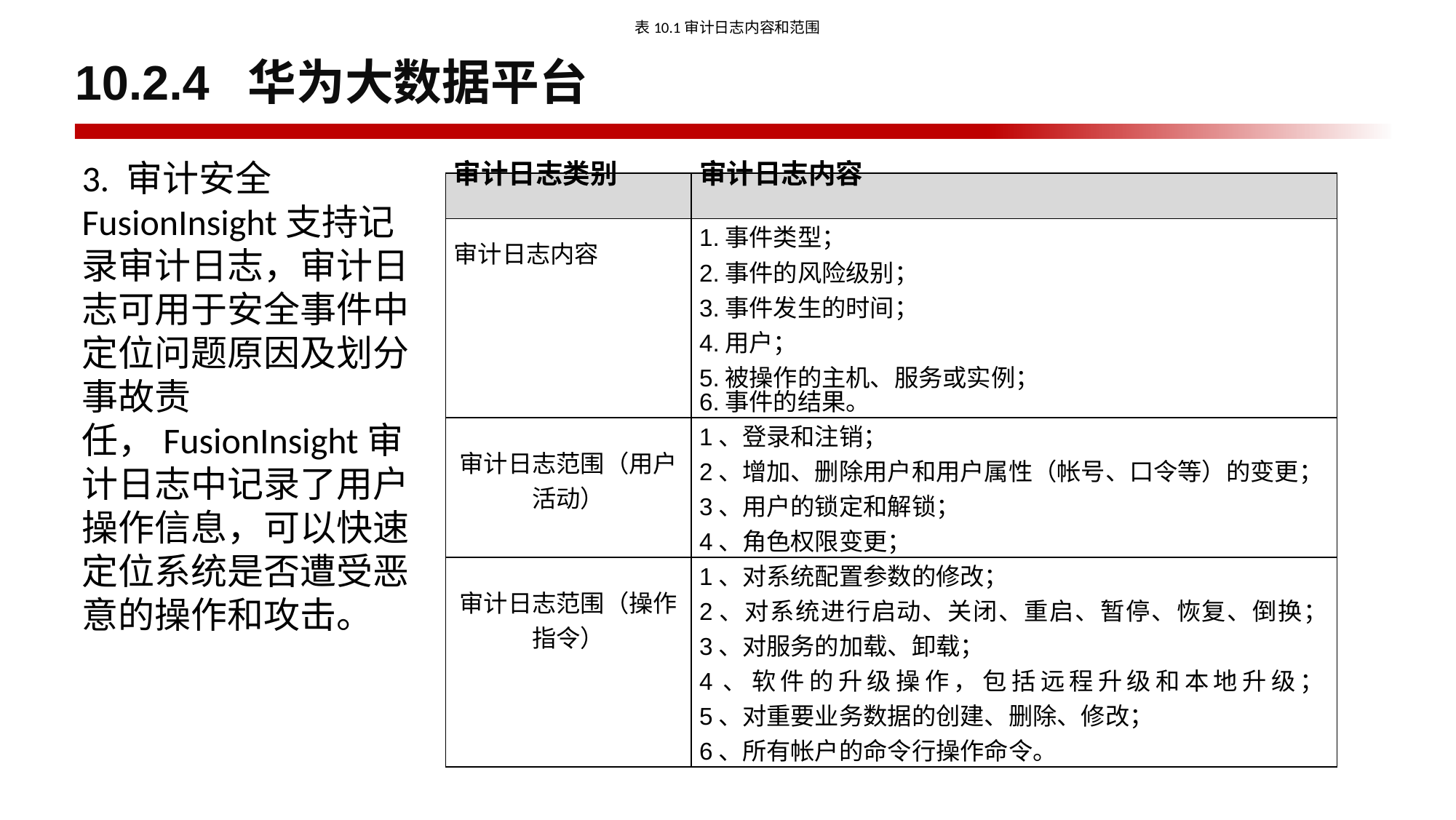

表10.1审计日志内容和范围
# 10.2.4  华为大数据平台

3. 审计安全
FusionInsight支持记录审计日志，审计日志可用于安全事件中定位问题原因及划分事故责任，FusionInsight审计日志中记录了用户操作信息，可以快速定位系统是否遭受恶意的操作和攻击。

| 审计日志类别 | 审计日志内容 |
| --- | --- |
| 审计日志内容 | 1.事件类型； 2.事件的风险级别； 3.事件发生的时间； 4.用户； 5.被操作的主机、服务或实例； 6.事件的结果。 |
| 审计日志范围（用户活动） | 1、登录和注销； 2、增加、删除用户和用户属性（帐号、口令等）的变更； 3、用户的锁定和解锁； 4、角色权限变更； |
| 审计日志范围（操作指令） | 1、对系统配置参数的修改； 2、对系统进行启动、关闭、重启、暂停、恢复、倒换； 3、对服务的加载、卸载； 4、软件的升级操作，包括远程升级和本地升级； 5、对重要业务数据的创建、删除、修改； 6、所有帐户的命令行操作命令。 |